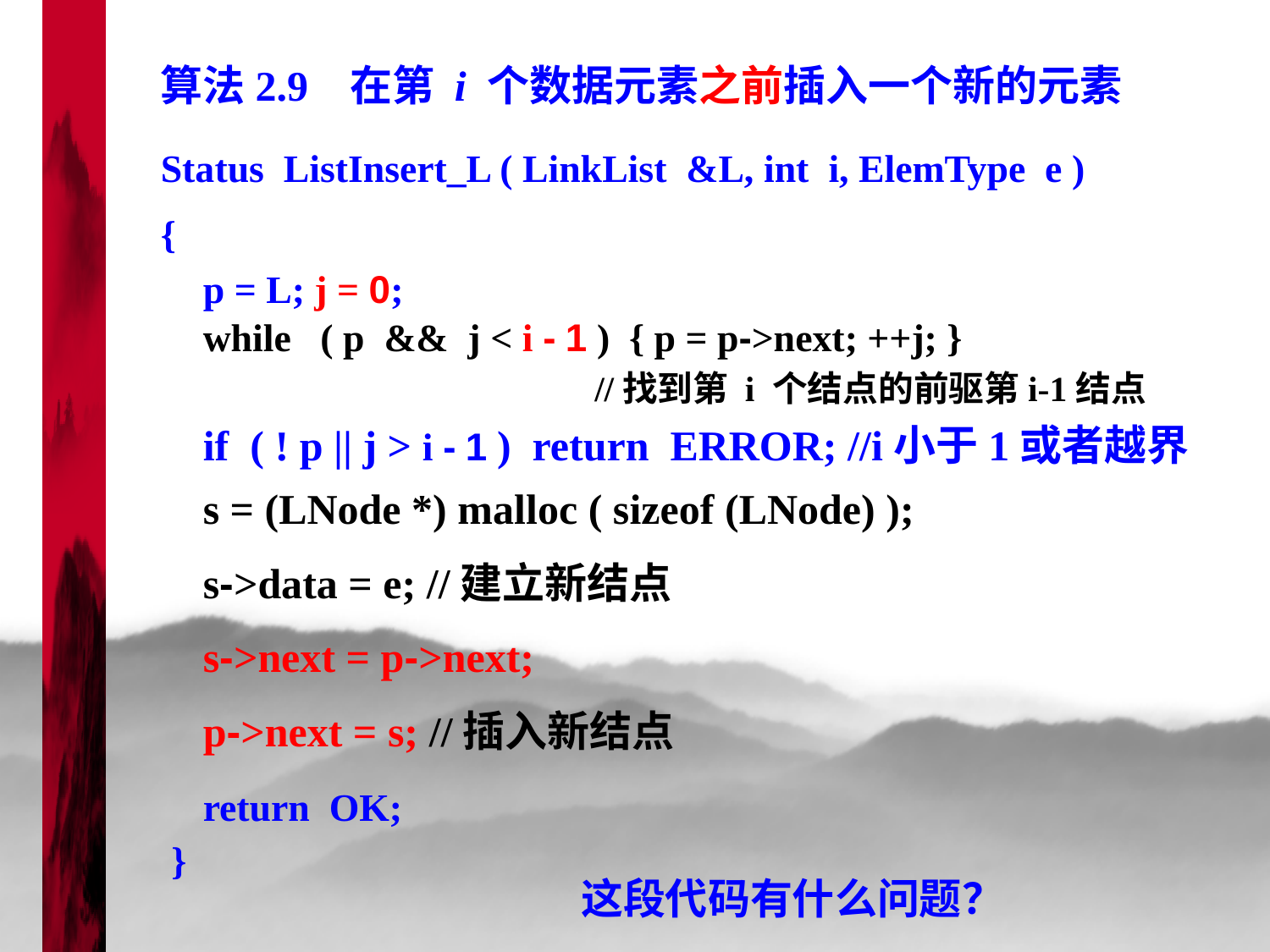

算法2.9   在第 i 个数据元素之前插入一个新的元素
Status  ListInsert_L ( LinkList  &L, int  i, ElemType  e )
{
}
p = L; j = 0;
while   ( p  &&  j < i - 1 )  { p = p->next; ++j; }
//找到第 i 个结点的前驱第i-1结点
if  ( ! p || j > i - 1 )  return  ERROR; //i小于1或者越界
s = (LNode *) malloc ( sizeof (LNode) );
s->data = e; //建立新结点
s->next = p->next;
p->next = s; //插入新结点
return  OK;
这段代码有什么问题？